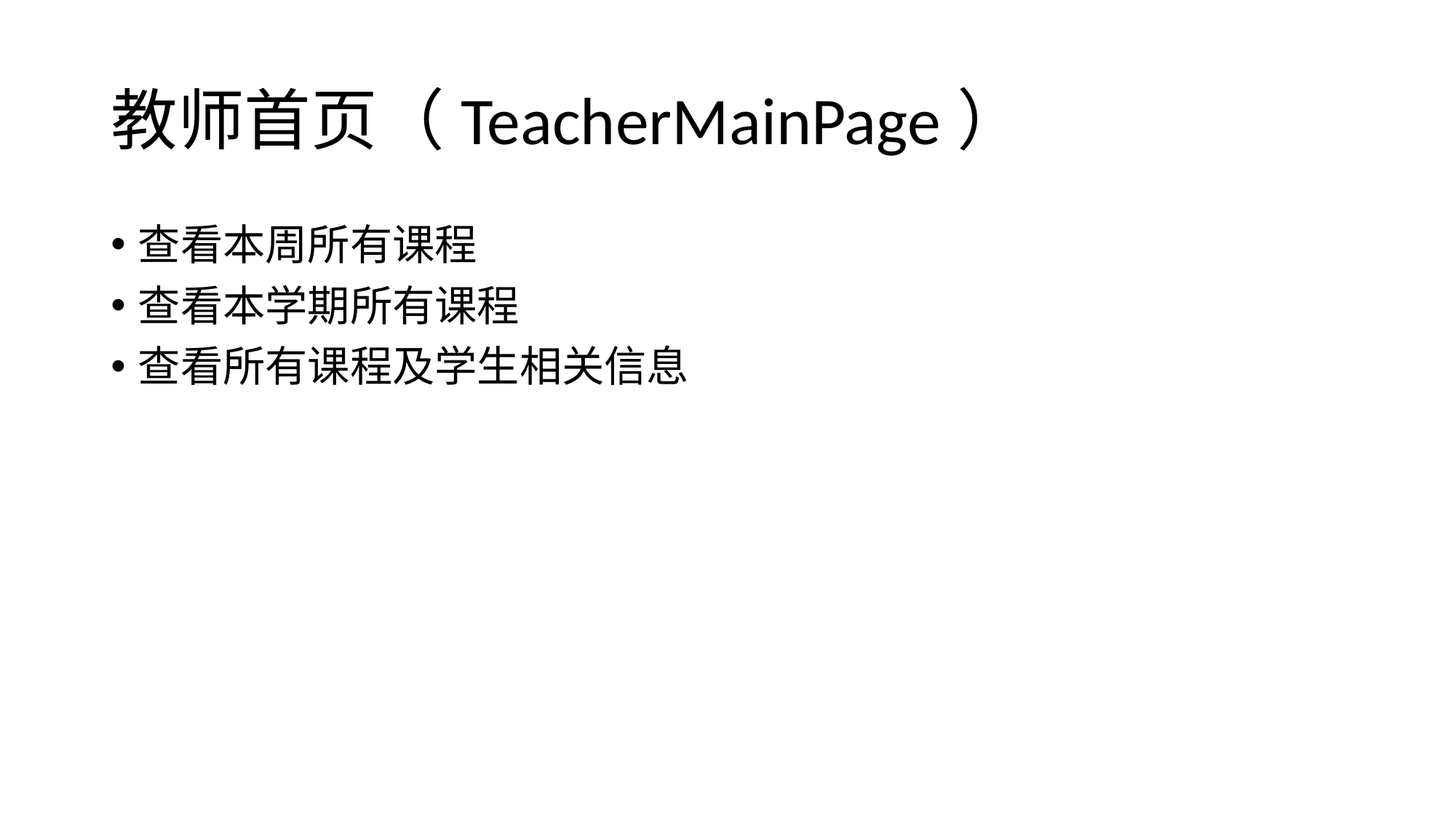

# 教师首页（TeacherMainPage）
查看本周所有课程
查看本学期所有课程
查看所有课程及学生相关信息